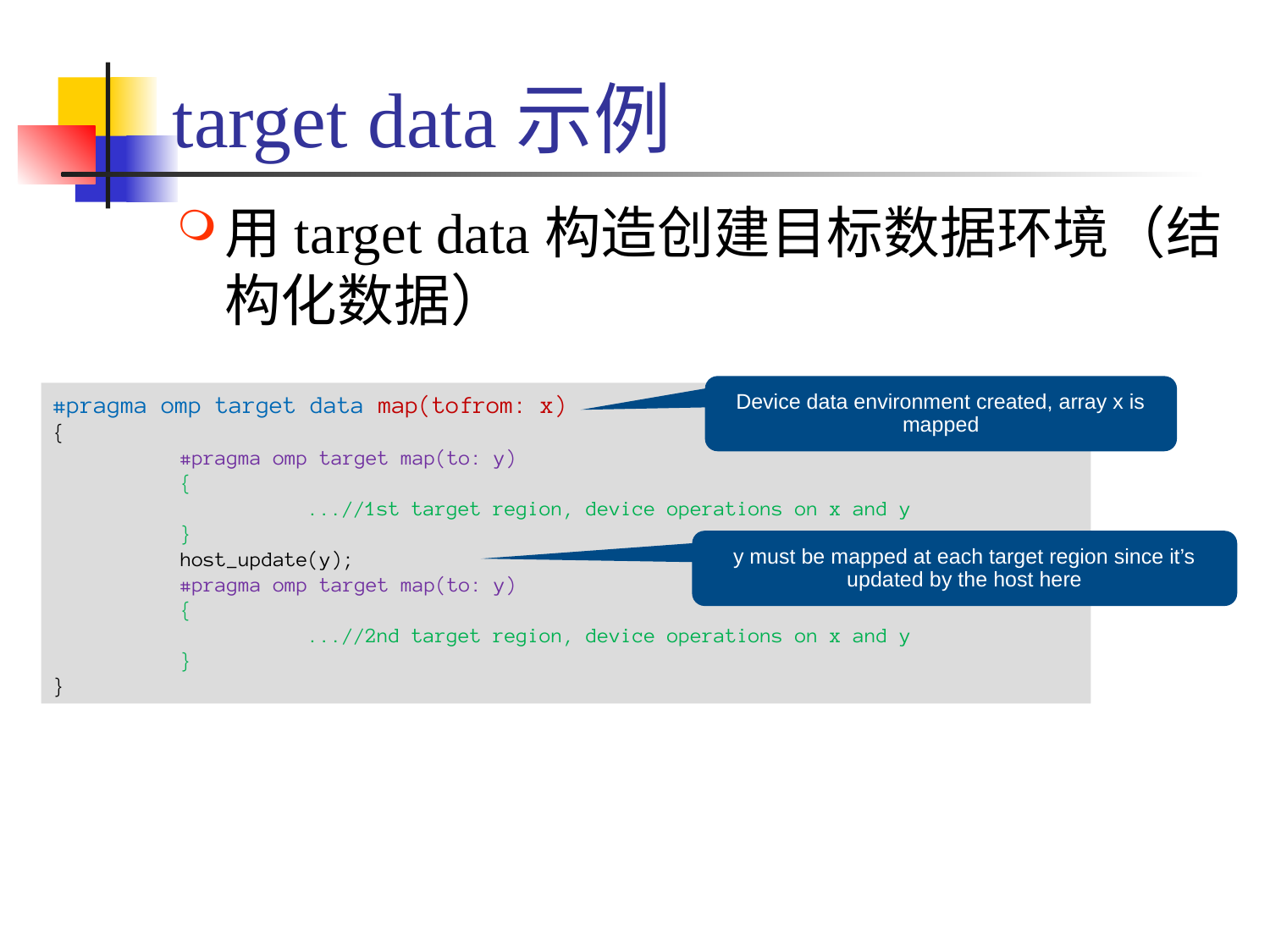

# target data示例
用target data构造创建目标数据环境（结构化数据）
Device data environment created, array x is mapped
#pragma omp target data map(tofrom: x)
{
	#pragma omp target map(to: y)
	{
		...//1st target region, device operations on x and y
	}
	host_update(y);
	#pragma omp target map(to: y)
	{
		...//2nd target region, device operations on x and y
	}
}
y must be mapped at each target region since it’s updated by the host here